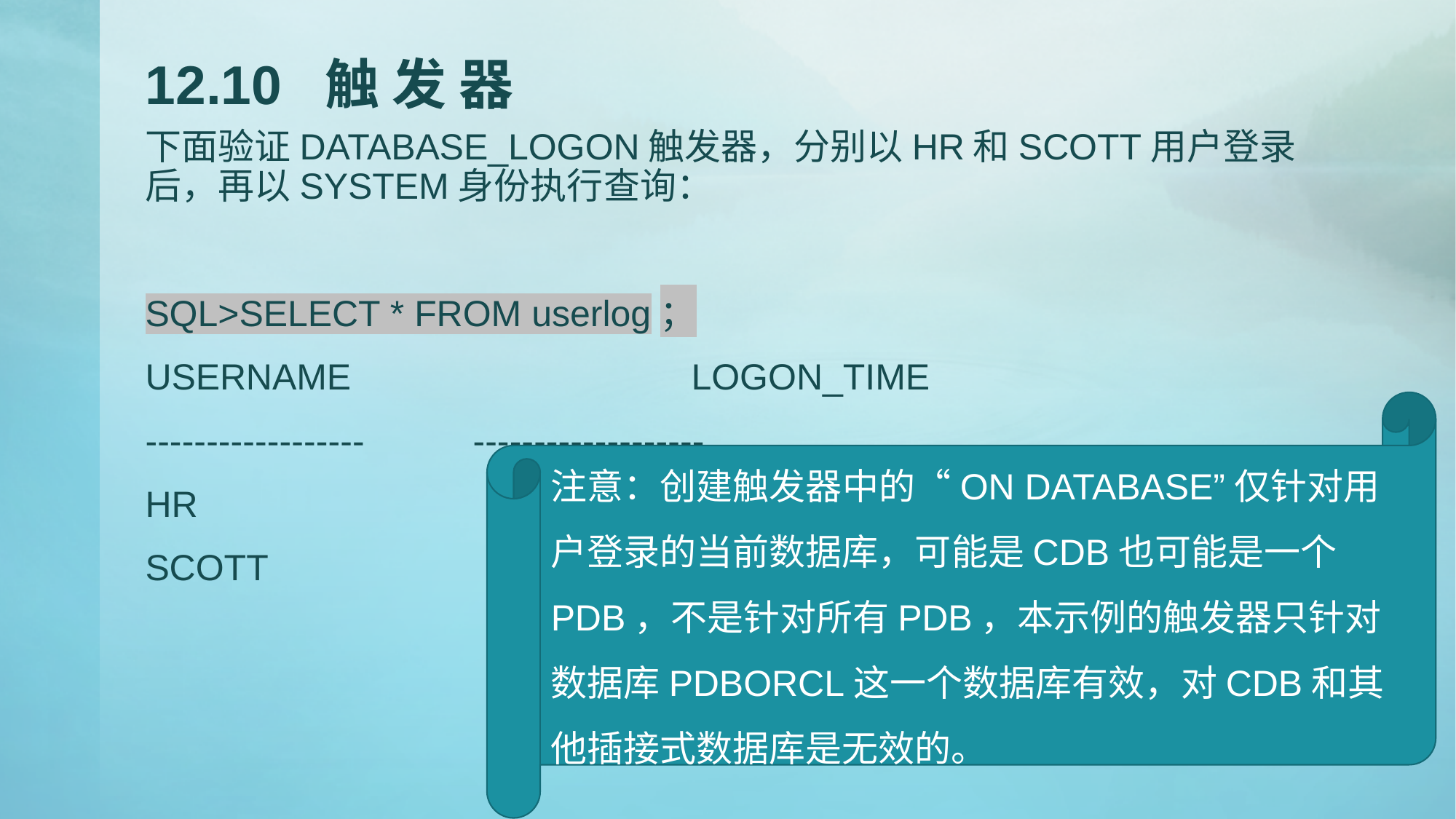

# 12.10  触 发 器
下面验证DATABASE_LOGON触发器，分别以HR和SCOTT用户登录后，再以SYSTEM身份执行查询：

SQL>SELECT * FROM userlog；
USERNAME				LOGON_TIME
------------------	-------------------
HR					2017-06-24 08：38：03
SCOTT				2017-06-24 08：38：12
注意：创建触发器中的“ON DATABASE”仅针对用户登录的当前数据库，可能是CDB也可能是一个PDB，不是针对所有PDB，本示例的触发器只针对数据库PDBORCL这一个数据库有效，对CDB和其他插接式数据库是无效的。